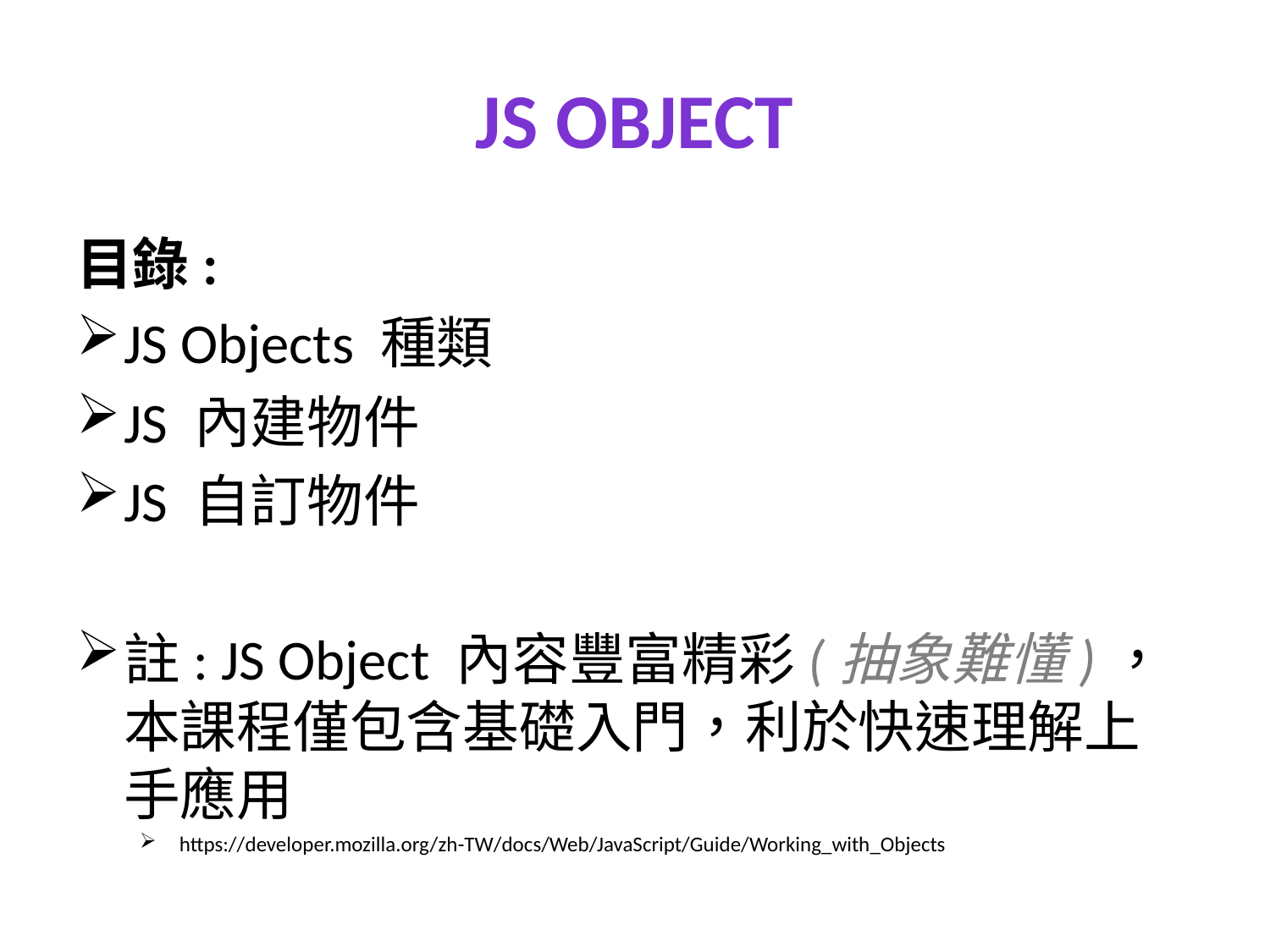

# JS object
目錄:
JS Objects 種類
JS 內建物件
JS 自訂物件

註: JS Object 內容豐富精彩(抽象難懂)，本課程僅包含基礎入門，利於快速理解上手應用
https://developer.mozilla.org/zh-TW/docs/Web/JavaScript/Guide/Working_with_Objects